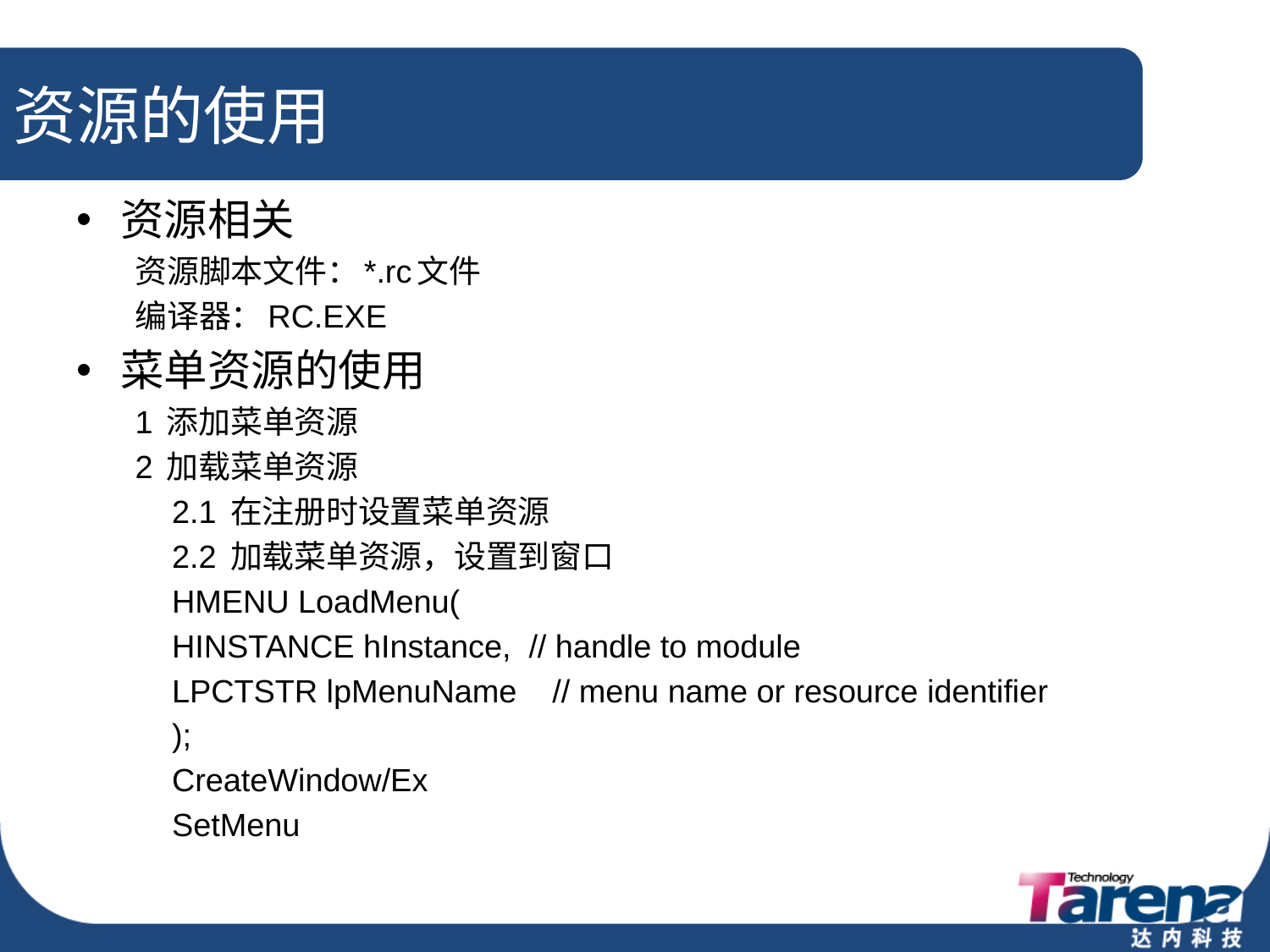

# 资源的使用
资源相关
资源脚本文件：*.rc文件
编译器：RC.EXE
菜单资源的使用
1 添加菜单资源
2 加载菜单资源
	2.1 在注册时设置菜单资源
	2.2 加载菜单资源，设置到窗口
	HMENU LoadMenu(
		HINSTANCE hInstance,  // handle to module
		LPCTSTR lpMenuName    // menu name or resource identifier
	);
	CreateWindow/Ex
	SetMenu